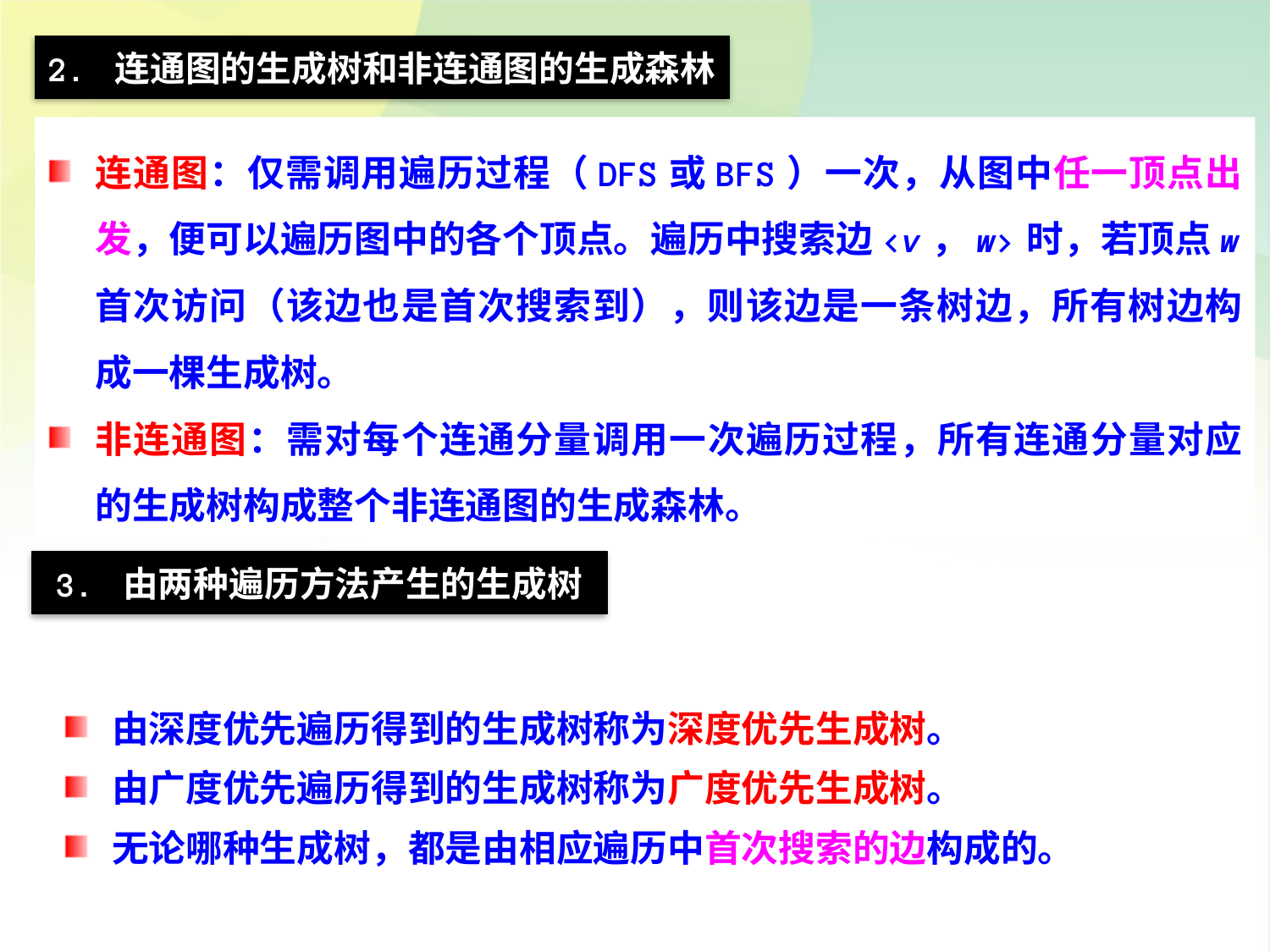

2. 连通图的生成树和非连通图的生成森林
连通图：仅需调用遍历过程（DFS或BFS）一次，从图中任一顶点出发，便可以遍历图中的各个顶点。遍历中搜索边<v，w>时，若顶点w首次访问（该边也是首次搜索到），则该边是一条树边，所有树边构成一棵生成树。
非连通图：需对每个连通分量调用一次遍历过程，所有连通分量对应的生成树构成整个非连通图的生成森林。
3. 由两种遍历方法产生的生成树
由深度优先遍历得到的生成树称为深度优先生成树。
由广度优先遍历得到的生成树称为广度优先生成树。
无论哪种生成树，都是由相应遍历中首次搜索的边构成的。